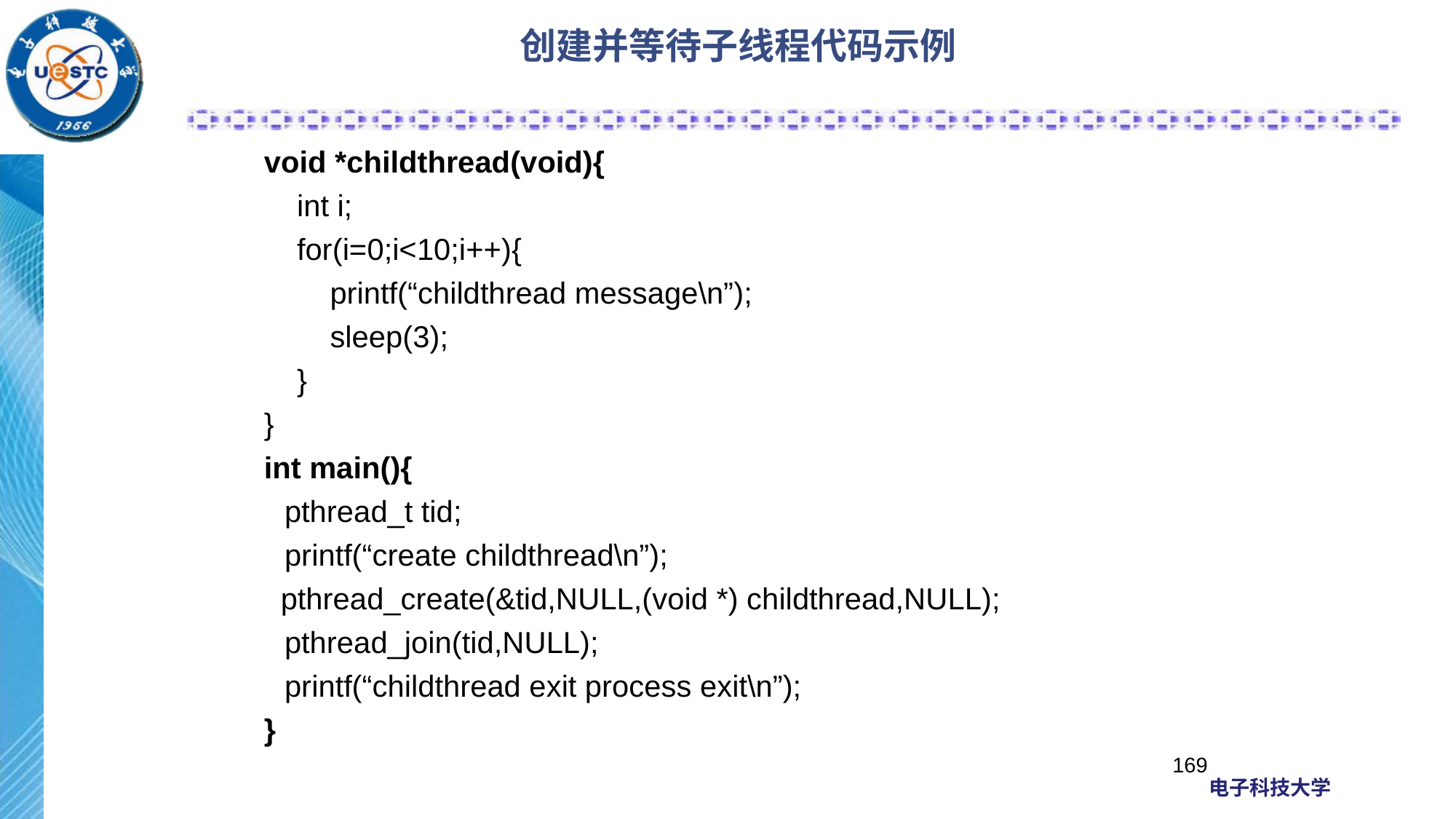

# 创建并等待子线程代码示例
void *childthread(void){
 int i;
 for(i=0;i<10;i++){
	   printf(“childthread message\n”);
	   sleep(3);
 }
}
int main(){
	pthread_t tid;
	printf(“create childthread\n”);
  pthread_create(&tid,NULL,(void *) childthread,NULL);
	pthread_join(tid,NULL);
	printf(“childthread exit process exit\n”);
}
169